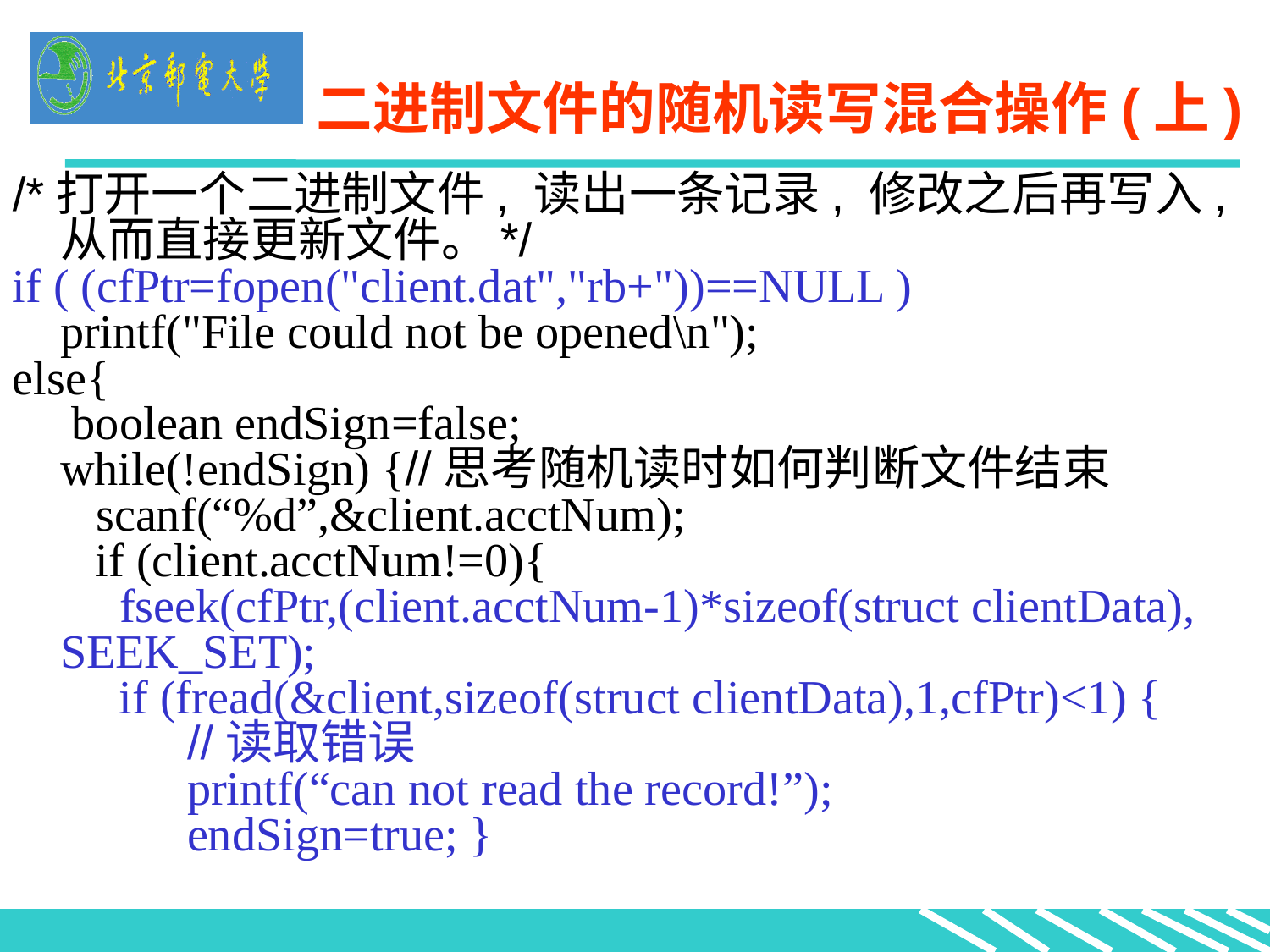

# 二进制文件的随机读写混合操作(上)
/*打开一个二进制文件, 读出一条记录, 修改之后再写入, 从而直接更新文件。*/
if ( (cfPtr=fopen("client.dat","rb+"))==NULL )
	printf("File could not be opened\n");
else{
     boolean endSign=false;
	while(!endSign) {//思考随机读时如何判断文件结束
	   scanf(“%d”,&client.acctNum);
       if (client.acctNum!=0){
	     fseek(cfPtr,(client.acctNum-1)*sizeof(struct clientData), SEEK_SET);
         if (fread(&client,sizeof(struct clientData),1,cfPtr)<1) {
		//读取错误
		printf(“can not read the record!”);
		endSign=true; }
61